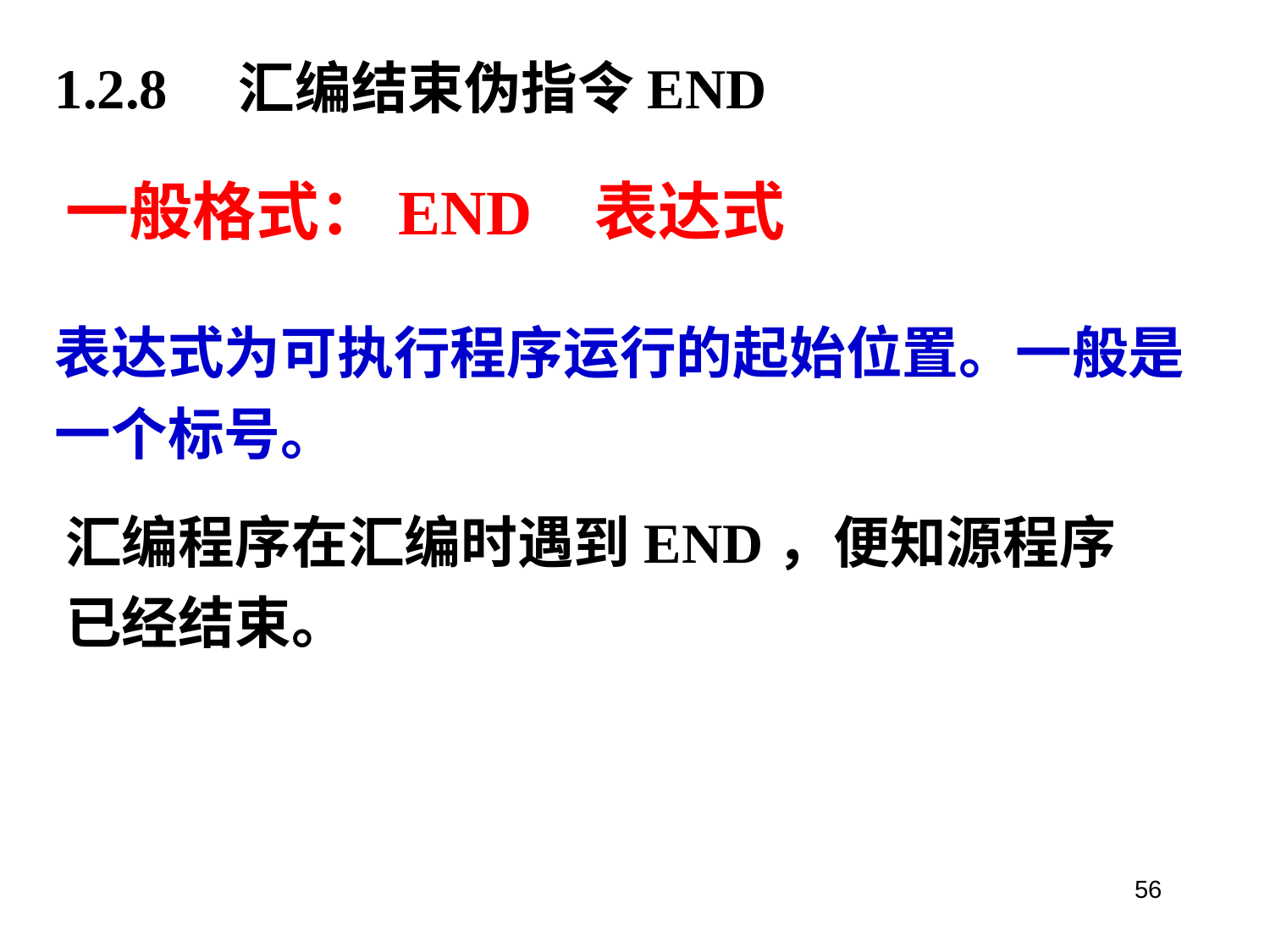

1.2.8    汇编结束伪指令END
一般格式：END   表达式
表达式为可执行程序运行的起始位置。一般是一个标号。
汇编程序在汇编时遇到END，便知源程序已经结束。
56